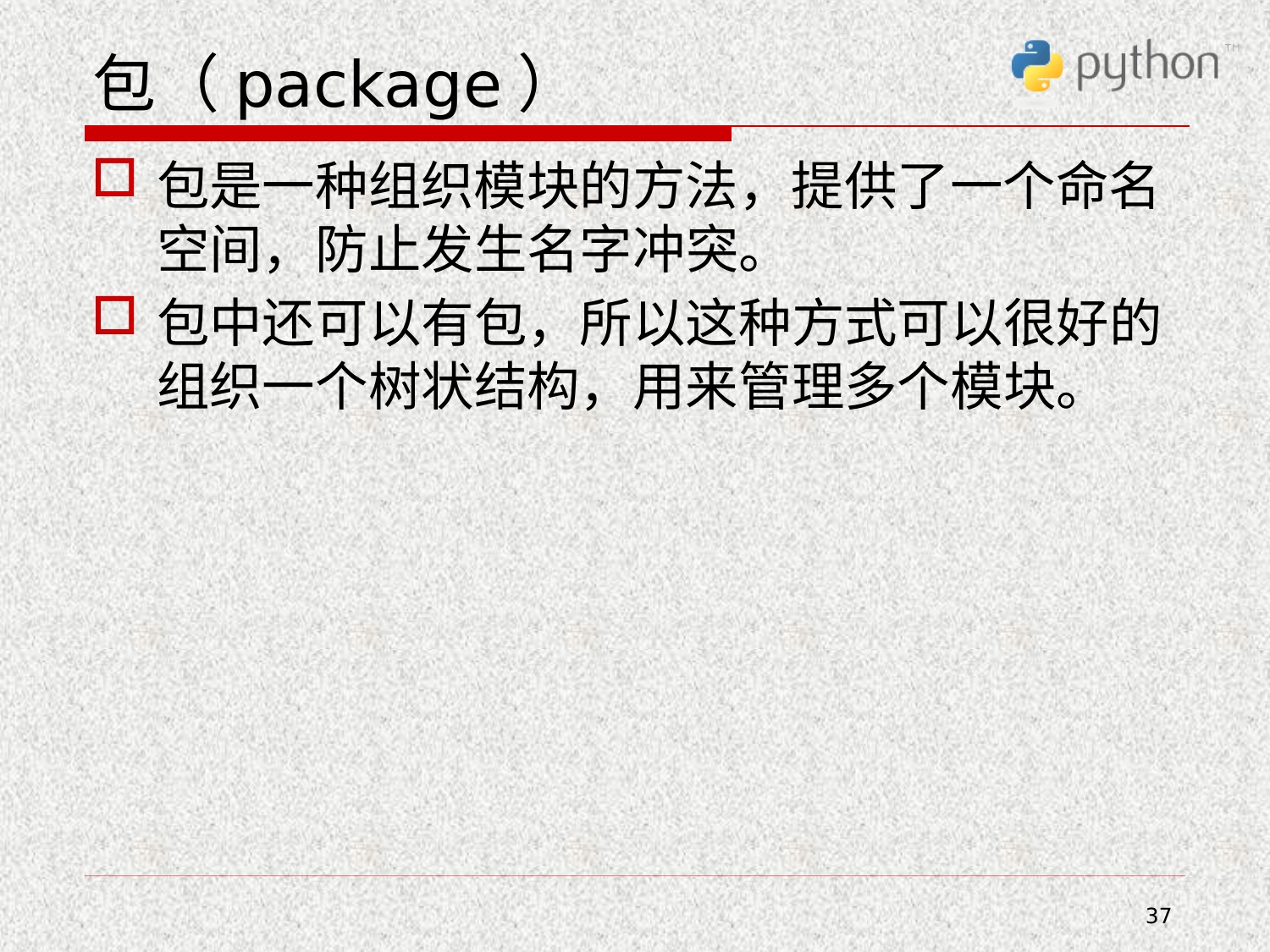

# 包（package）
包是一种组织模块的方法，提供了一个命名空间，防止发生名字冲突。
包中还可以有包，所以这种方式可以很好的组织一个树状结构，用来管理多个模块。

37